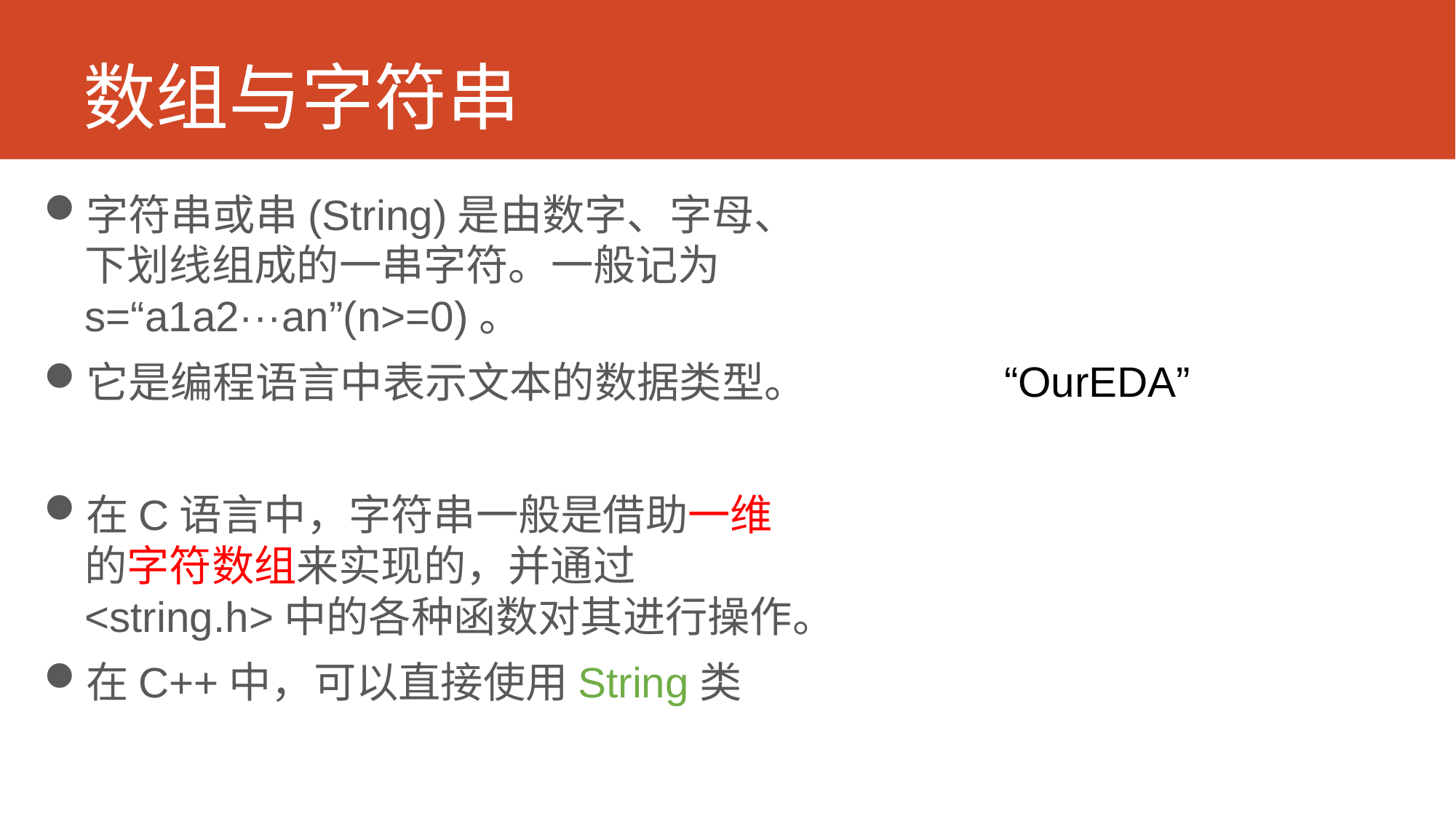

# 数组与字符串
字符串或串(String)是由数字、字母、下划线组成的一串字符。一般记为 s=“a1a2···an”(n>=0)。
它是编程语言中表示文本的数据类型。

在C语言中，字符串一般是借助一维的字符数组来实现的，并通过<string.h>中的各种函数对其进行操作。
在C++中，可以直接使用String类
“OurEDA”